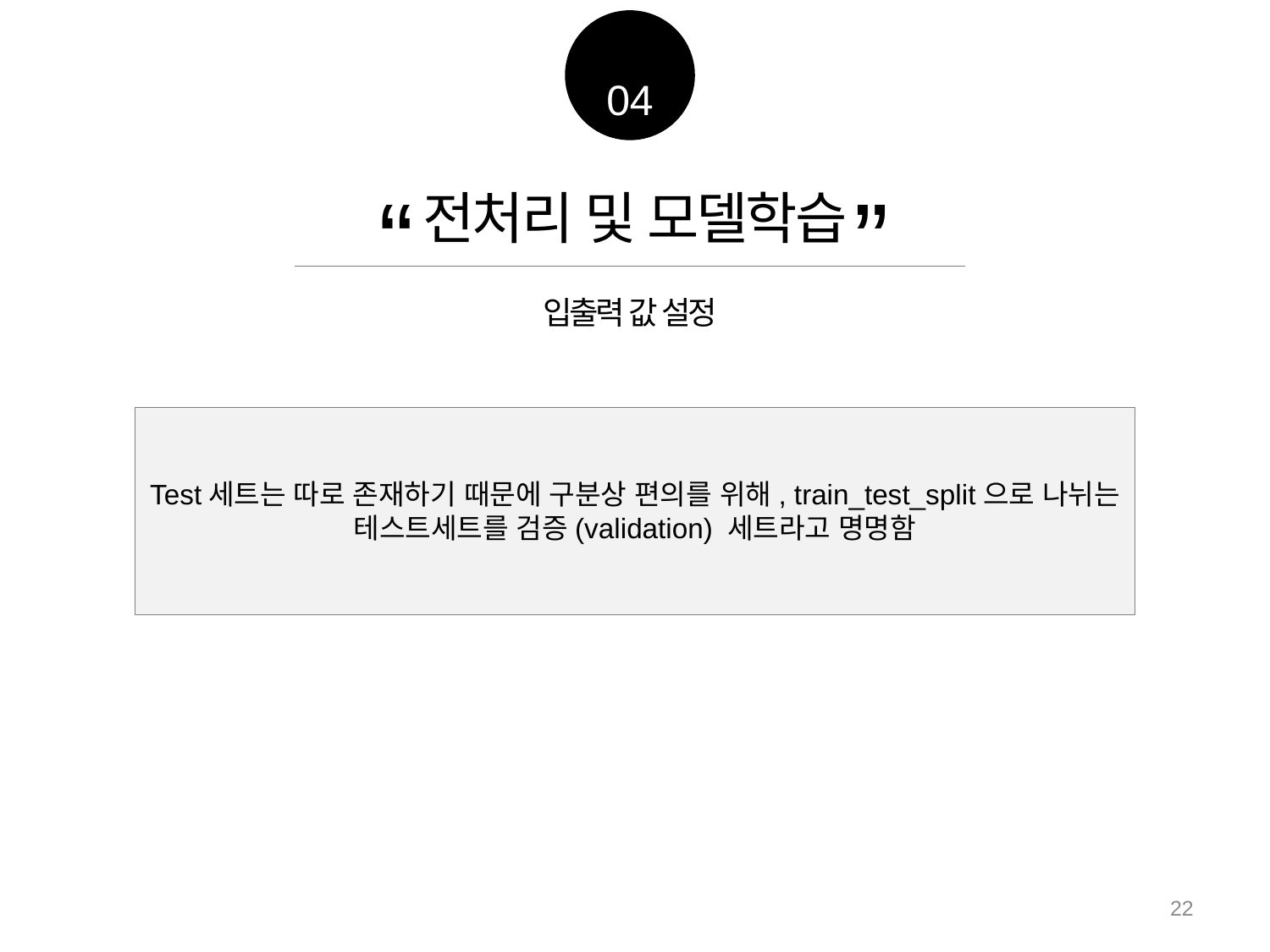

04
“               ”
전처리 및 모델학습
입출력 값 설정
Test세트는 따로 존재하기 때문에 구분상 편의를 위해, train_test_split으로 나뉘는 테스트세트를 검증(validation) 세트라고 명명함
22